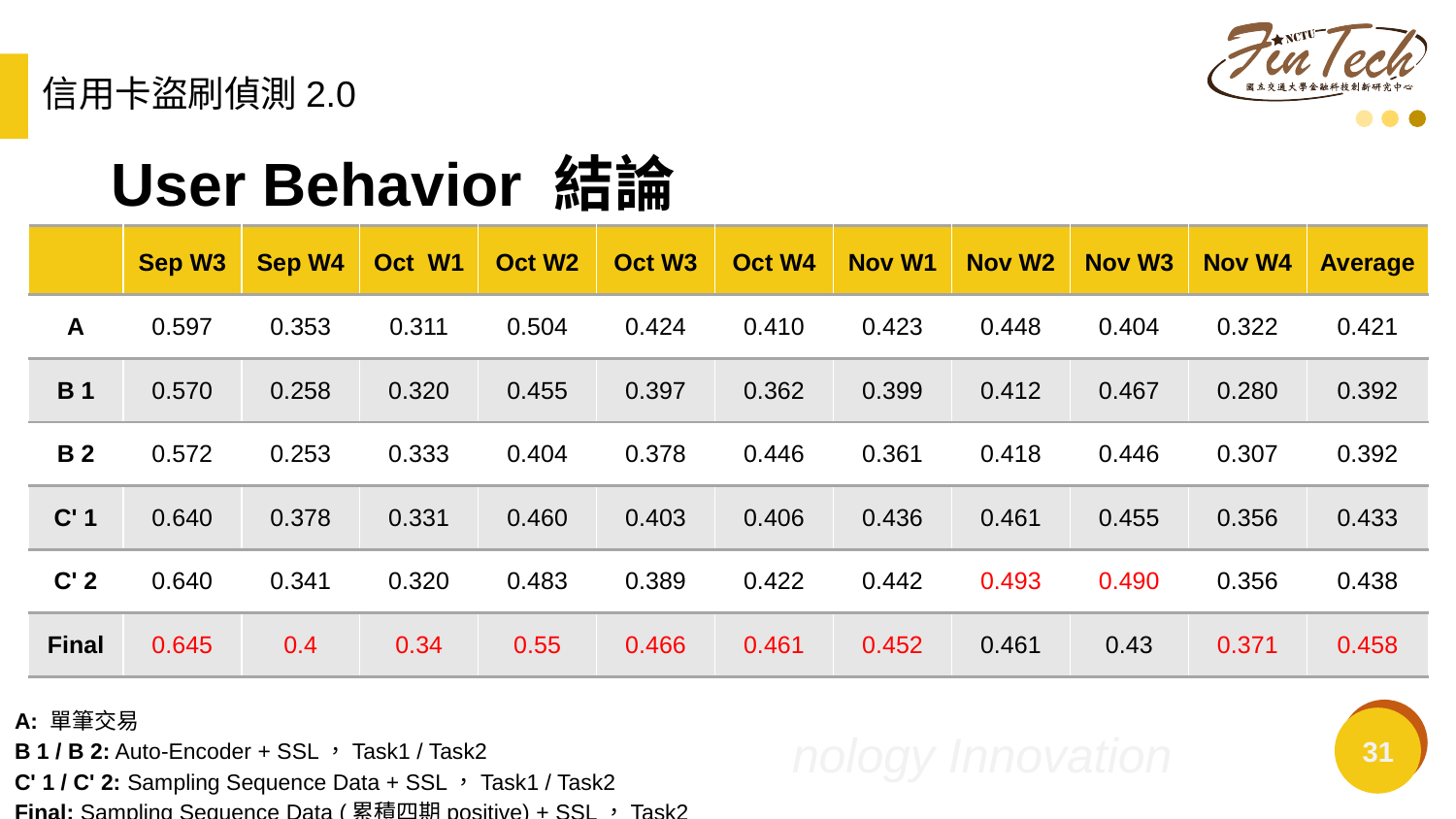

信用卡盜刷偵測2.0
# User Behavior 結論
|  | Sep W3 | Sep W4 | Oct W1 | Oct W2 | Oct W3 | Oct W4 | Nov W1 | Nov W2 | Nov W3 | Nov W4 | Average |
| --- | --- | --- | --- | --- | --- | --- | --- | --- | --- | --- | --- |
| A | 0.597 | 0.353 | 0.311 | 0.504 | 0.424 | 0.410 | 0.423 | 0.448 | 0.404 | 0.322 | 0.421 |
| B 1 | 0.570 | 0.258 | 0.320 | 0.455 | 0.397 | 0.362 | 0.399 | 0.412 | 0.467 | 0.280 | 0.392 |
| B 2 | 0.572 | 0.253 | 0.333 | 0.404 | 0.378 | 0.446 | 0.361 | 0.418 | 0.446 | 0.307 | 0.392 |
| C' 1 | 0.640 | 0.378 | 0.331 | 0.460 | 0.403 | 0.406 | 0.436 | 0.461 | 0.455 | 0.356 | 0.433 |
| C' 2 | 0.640 | 0.341 | 0.320 | 0.483 | 0.389 | 0.422 | 0.442 | 0.493 | 0.490 | 0.356 | 0.438 |
| Final | 0.645 | 0.4 | 0.34 | 0.55 | 0.466 | 0.461 | 0.452 | 0.461 | 0.43 | 0.371 | 0.458 |

A: 單筆交易
B 1 / B 2: Auto-Encoder + SSL，Task1 / Task2
C' 1 / C' 2: Sampling Sequence Data + SSL，Task1 / Task2
Final: Sampling Sequence Data (累積四期positive) + SSL，Task2
31